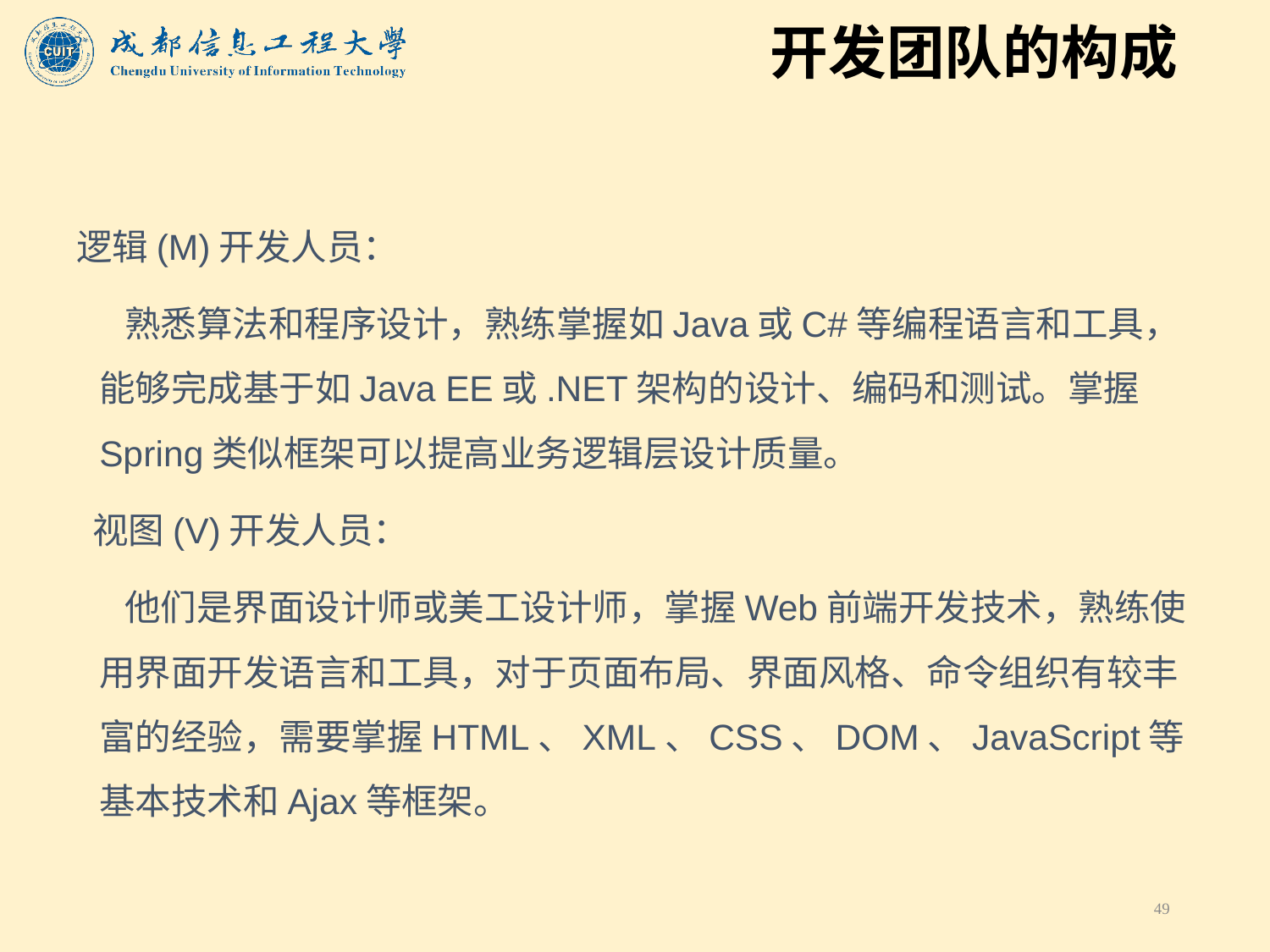

# 开发团队的构成
逻辑(M)开发人员：
     熟悉算法和程序设计，熟练掌握如Java或C#等编程语言和工具，能够完成基于如Java EE或.NET架构的设计、编码和测试。掌握Spring类似框架可以提高业务逻辑层设计质量。
 视图(V)开发人员：
     他们是界面设计师或美工设计师，掌握Web前端开发技术，熟练使用界面开发语言和工具，对于页面布局、界面风格、命令组织有较丰富的经验，需要掌握HTML、XML、CSS、DOM、JavaScript等基本技术和Ajax等框架。

49